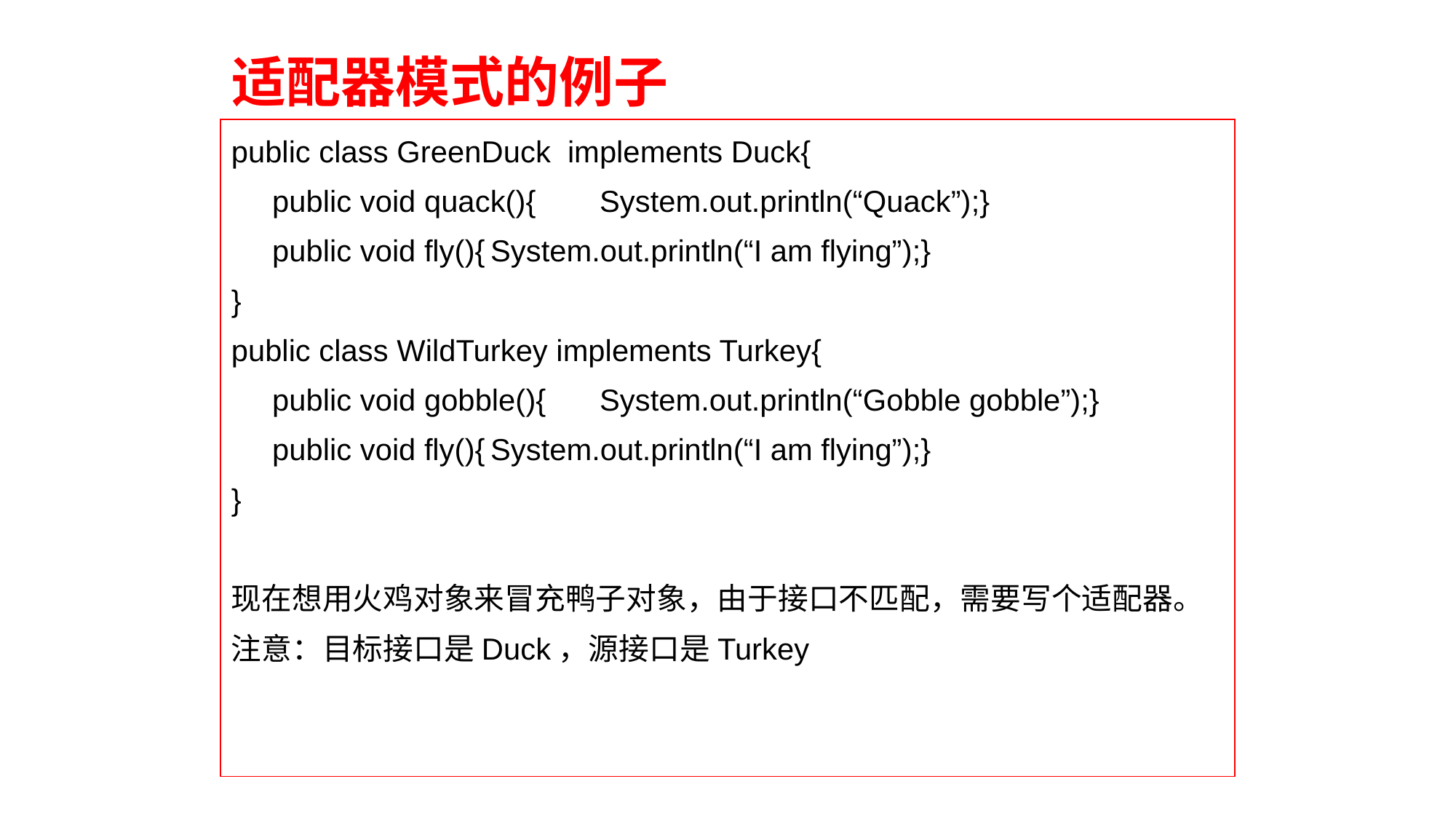

适配器模式的例子
public class GreenDuck  implements Duck{
	public void quack(){	System.out.println(“Quack”);}
	public void fly(){	System.out.println(“I am flying”);}
}
public class WildTurkey implements Turkey{
	public void gobble(){	System.out.println(“Gobble gobble”);}
	public void fly(){	System.out.println(“I am flying”);}
}

现在想用火鸡对象来冒充鸭子对象，由于接口不匹配，需要写个适配器。
注意：目标接口是Duck，源接口是Turkey

171